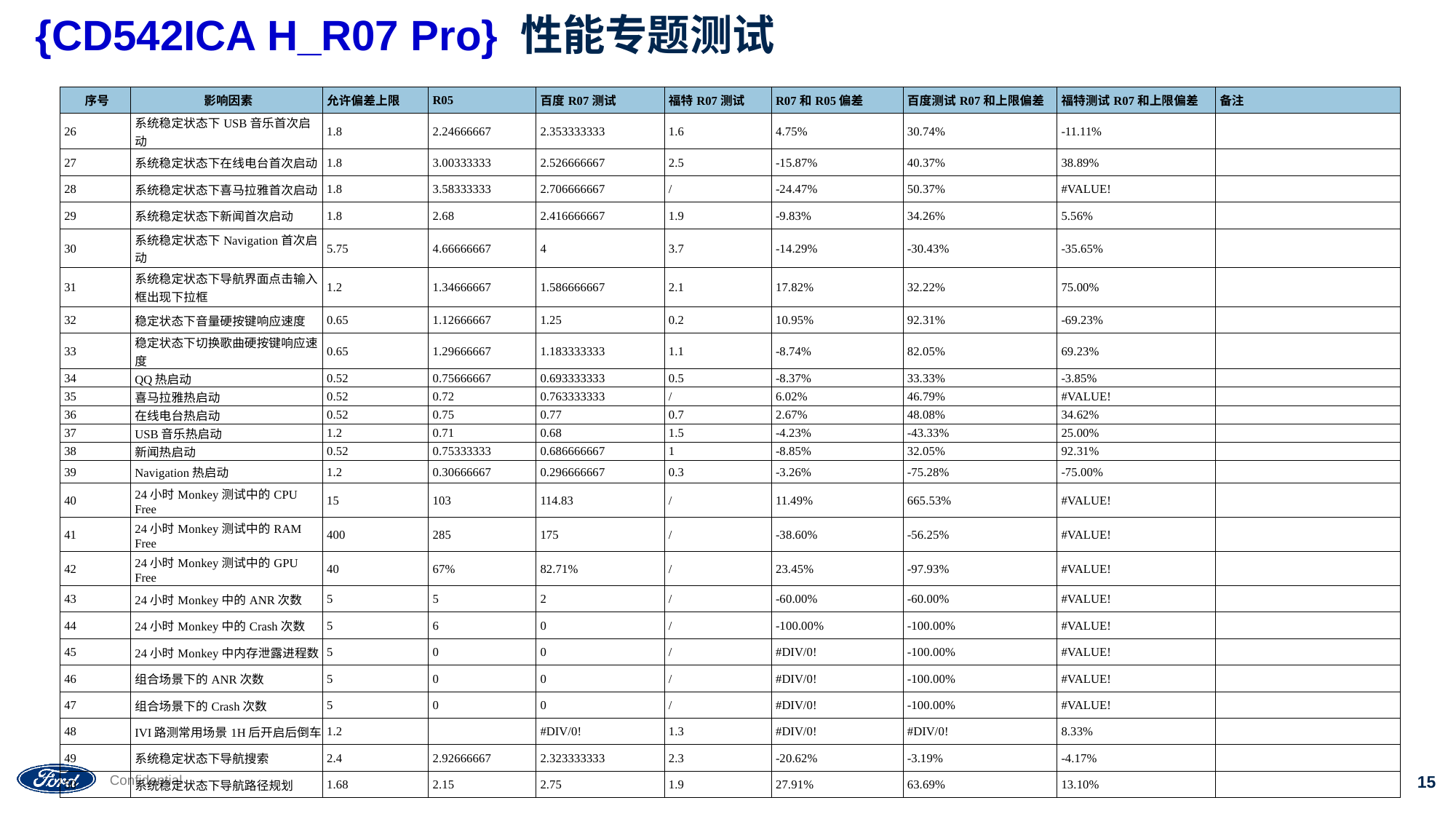

# {CD542ICA H_R07 Pro} 性能专题测试
| 序号 | 影响因素 | 允许偏差上限 | R05 | 百度R07测试 | 福特R07测试 | R07和R05偏差 | 百度测试R07和上限偏差 | 福特测试R07和上限偏差 | 备注 |
| --- | --- | --- | --- | --- | --- | --- | --- | --- | --- |
| 26 | 系统稳定状态下USB音乐首次启动 | 1.8 | 2.24666667 | 2.353333333 | 1.6 | 4.75% | 30.74% | -11.11% |  |
| 27 | 系统稳定状态下在线电台首次启动 | 1.8 | 3.00333333 | 2.526666667 | 2.5 | -15.87% | 40.37% | 38.89% |  |
| 28 | 系统稳定状态下喜马拉雅首次启动 | 1.8 | 3.58333333 | 2.706666667 | / | -24.47% | 50.37% | #VALUE! |  |
| 29 | 系统稳定状态下新闻首次启动 | 1.8 | 2.68 | 2.416666667 | 1.9 | -9.83% | 34.26% | 5.56% |  |
| 30 | 系统稳定状态下Navigation首次启动 | 5.75 | 4.66666667 | 4 | 3.7 | -14.29% | -30.43% | -35.65% |  |
| 31 | 系统稳定状态下导航界面点击输入框出现下拉框 | 1.2 | 1.34666667 | 1.586666667 | 2.1 | 17.82% | 32.22% | 75.00% |  |
| 32 | 稳定状态下音量硬按键响应速度 | 0.65 | 1.12666667 | 1.25 | 0.2 | 10.95% | 92.31% | -69.23% |  |
| 33 | 稳定状态下切换歌曲硬按键响应速度 | 0.65 | 1.29666667 | 1.183333333 | 1.1 | -8.74% | 82.05% | 69.23% |  |
| 34 | QQ热启动 | 0.52 | 0.75666667 | 0.693333333 | 0.5 | -8.37% | 33.33% | -3.85% |  |
| 35 | 喜马拉雅热启动 | 0.52 | 0.72 | 0.763333333 | / | 6.02% | 46.79% | #VALUE! |  |
| 36 | 在线电台热启动 | 0.52 | 0.75 | 0.77 | 0.7 | 2.67% | 48.08% | 34.62% |  |
| 37 | USB音乐热启动 | 1.2 | 0.71 | 0.68 | 1.5 | -4.23% | -43.33% | 25.00% |  |
| 38 | 新闻热启动 | 0.52 | 0.75333333 | 0.686666667 | 1 | -8.85% | 32.05% | 92.31% |  |
| 39 | Navigation热启动 | 1.2 | 0.30666667 | 0.296666667 | 0.3 | -3.26% | -75.28% | -75.00% |  |
| 40 | 24小时Monkey测试中的CPU Free | 15 | 103 | 114.83 | / | 11.49% | 665.53% | #VALUE! |  |
| 41 | 24小时Monkey测试中的RAM Free | 400 | 285 | 175 | / | -38.60% | -56.25% | #VALUE! |  |
| 42 | 24小时Monkey测试中的GPU Free | 40 | 67% | 82.71% | / | 23.45% | -97.93% | #VALUE! |  |
| 43 | 24小时Monkey中的ANR次数 | 5 | 5 | 2 | / | -60.00% | -60.00% | #VALUE! |  |
| 44 | 24小时Monkey中的Crash次数 | 5 | 6 | 0 | / | -100.00% | -100.00% | #VALUE! |  |
| 45 | 24小时Monkey中内存泄露进程数 | 5 | 0 | 0 | / | #DIV/0! | -100.00% | #VALUE! |  |
| 46 | 组合场景下的ANR次数 | 5 | 0 | 0 | / | #DIV/0! | -100.00% | #VALUE! |  |
| 47 | 组合场景下的Crash次数 | 5 | 0 | 0 | / | #DIV/0! | -100.00% | #VALUE! |  |
| 48 | IVI路测常用场景1H后开启后倒车 | 1.2 |  | #DIV/0! | 1.3 | #DIV/0! | #DIV/0! | 8.33% |  |
| 49 | 系统稳定状态下导航搜索 | 2.4 | 2.92666667 | 2.323333333 | 2.3 | -20.62% | -3.19% | -4.17% |  |
| 50 | 系统稳定状态下导航路径规划 | 1.68 | 2.15 | 2.75 | 1.9 | 27.91% | 63.69% | 13.10% |  |